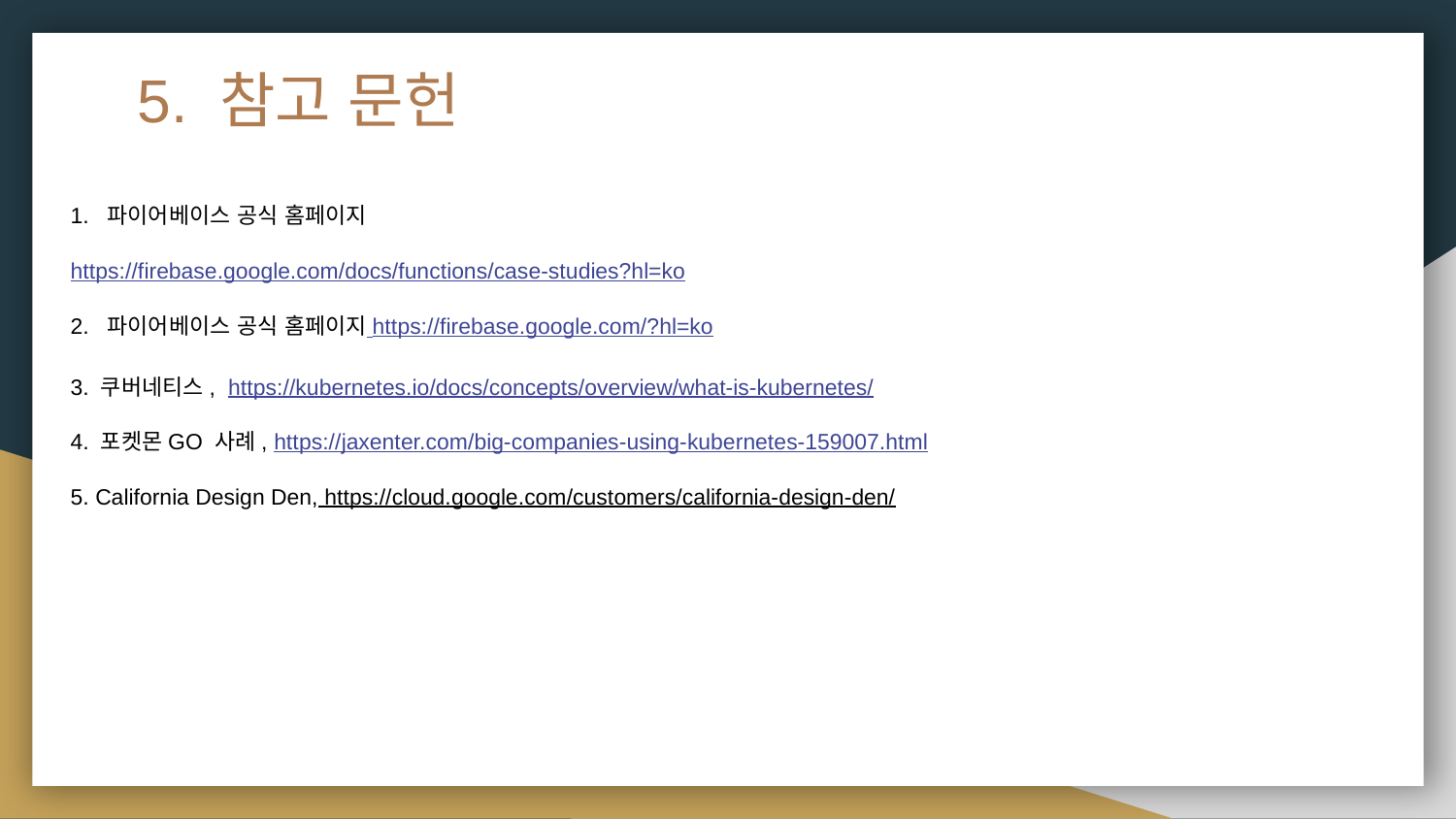

# 5. 참고 문헌
1.  파이어베이스 공식 홈페이지
https://firebase.google.com/docs/functions/case-studies?hl=ko
2.  파이어베이스 공식 홈페이지 https://firebase.google.com/?hl=ko
3. 쿠버네티스,  https://kubernetes.io/docs/concepts/overview/what-is-kubernetes/
4. 포켓몬GO 사례, https://jaxenter.com/big-companies-using-kubernetes-159007.html
5. California Design Den, https://cloud.google.com/customers/california-design-den/